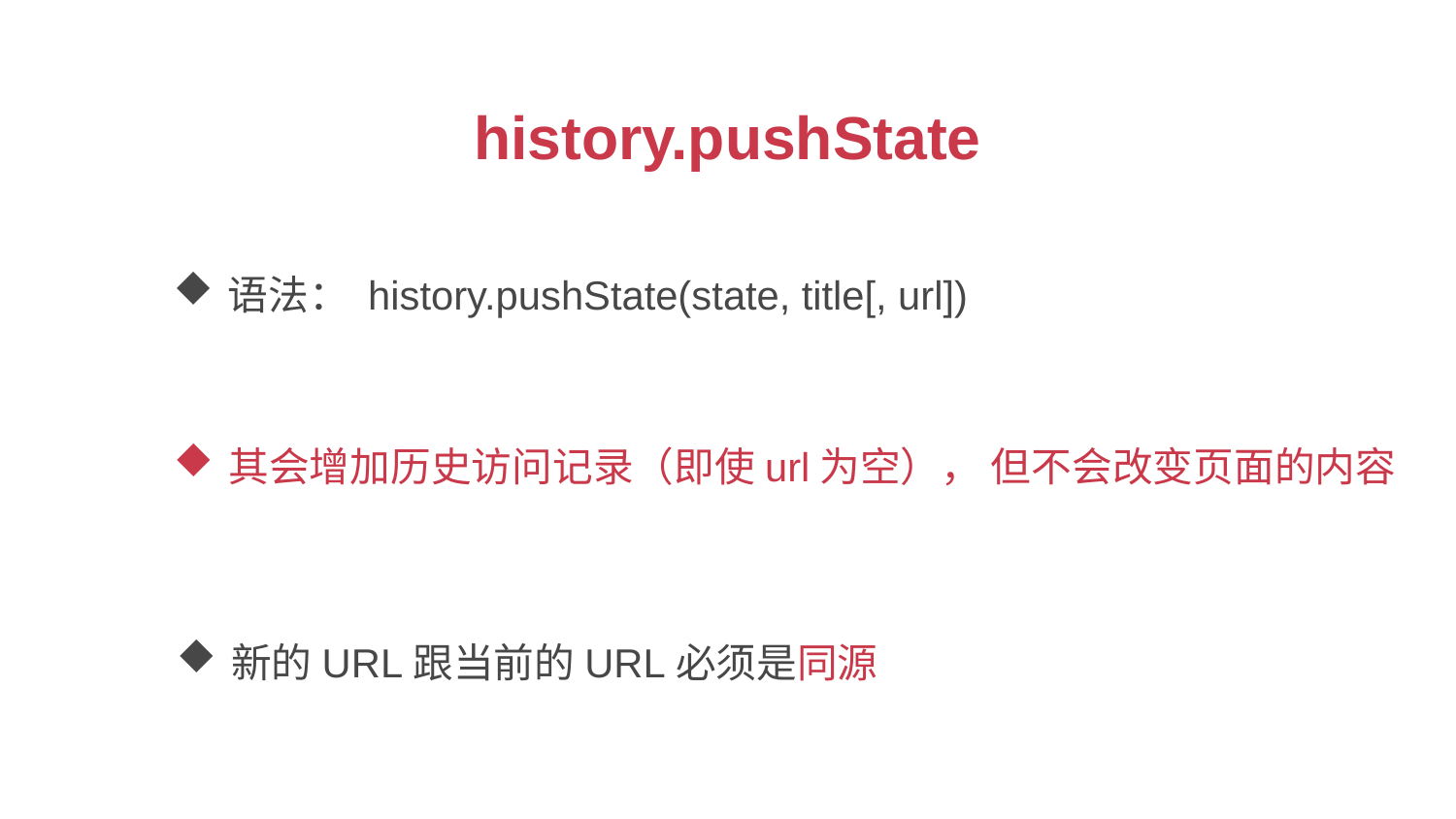

history.pushState
语法： history.pushState(state, title[, url])
其会增加历史访问记录（即使url为空）， 但不会改变页面的内容
新的URL跟当前的URL必须是同源